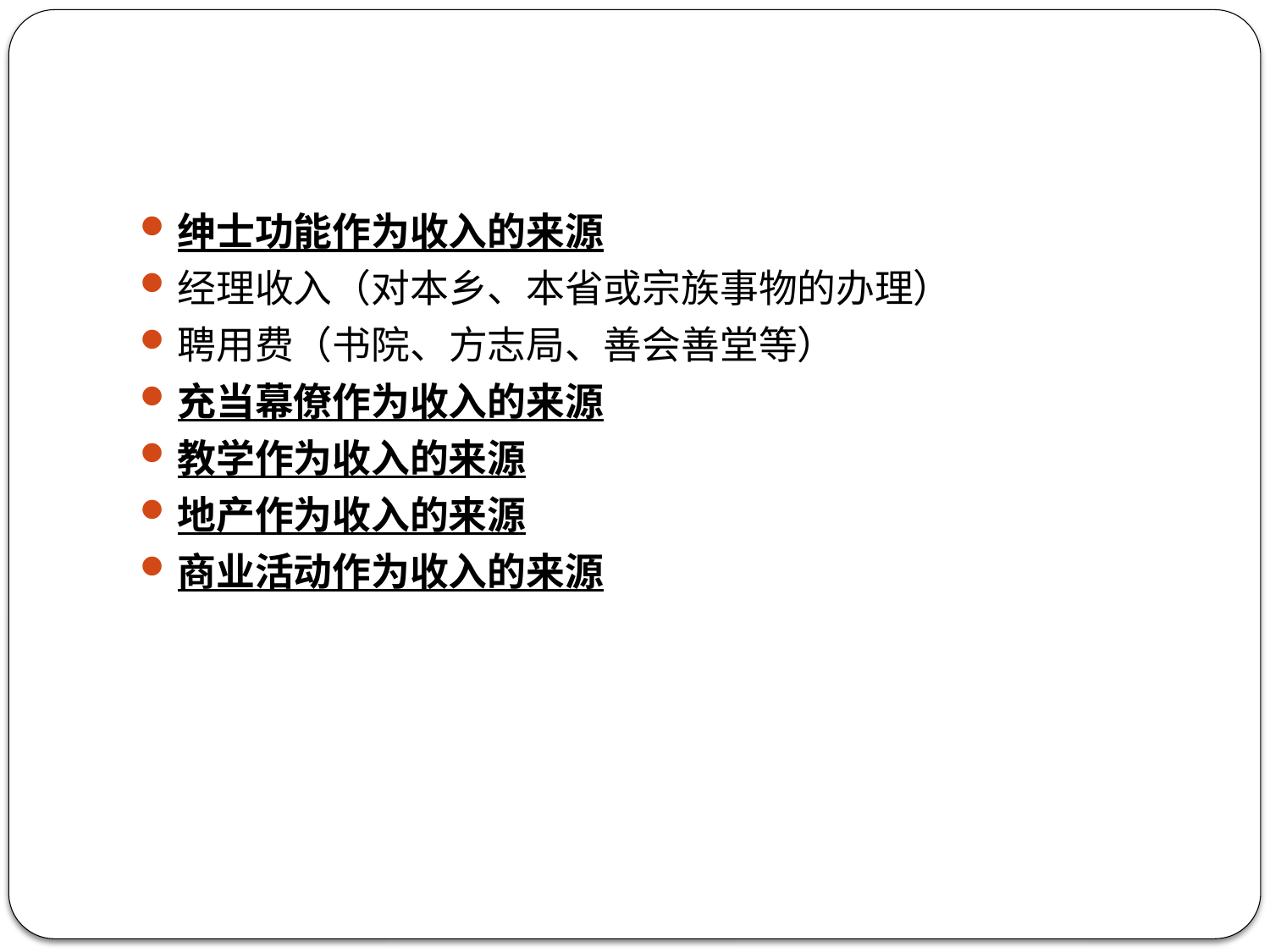

#
绅士功能作为收入的来源
经理收入（对本乡、本省或宗族事物的办理）
聘用费（书院、方志局、善会善堂等）
充当幕僚作为收入的来源
教学作为收入的来源
地产作为收入的来源
商业活动作为收入的来源